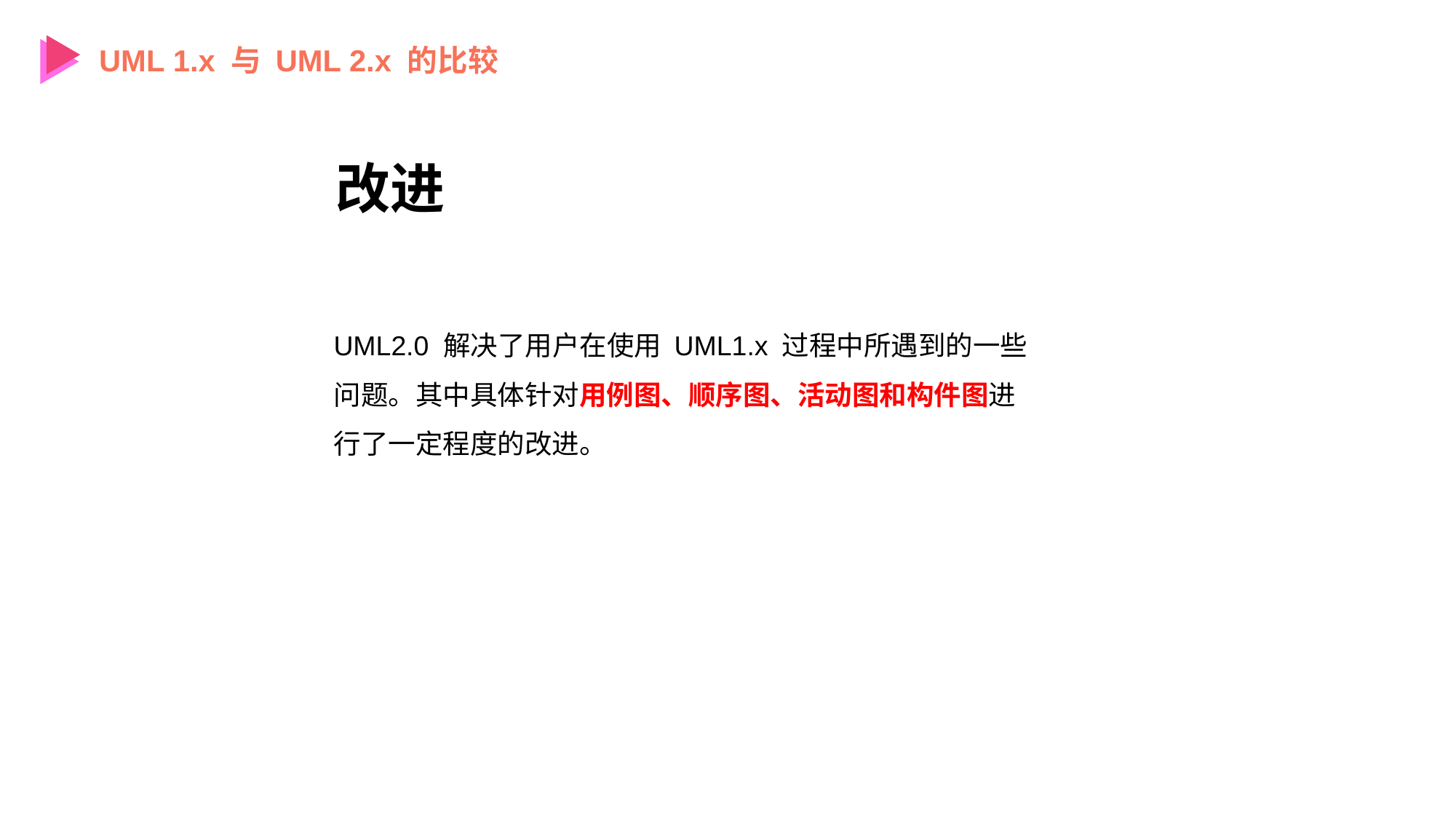

UML 1.x 与 UML 2.x 的比较
改进
UML2.0 解决了用户在使用 UML1.x 过程中所遇到的一些问题。其中具体针对用例图、顺序图、活动图和构件图进行了一定程度的改进。